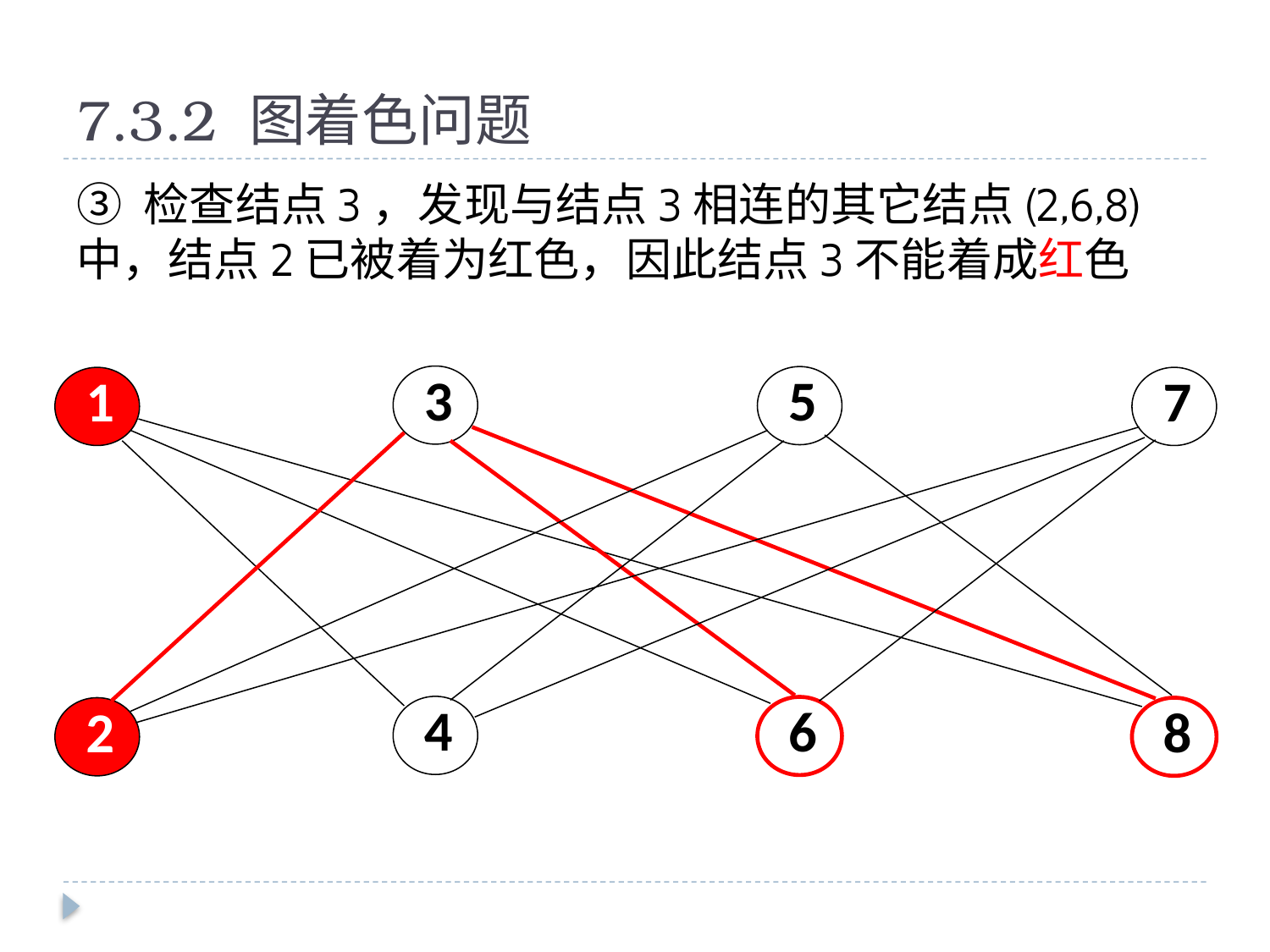

# 7.3.2 图着色问题
③ 检查结点3，发现与结点3相连的其它结点(2,6,8)中，结点2已被着为红色，因此结点3不能着成红色
3
5
1
7

4
6
2
8